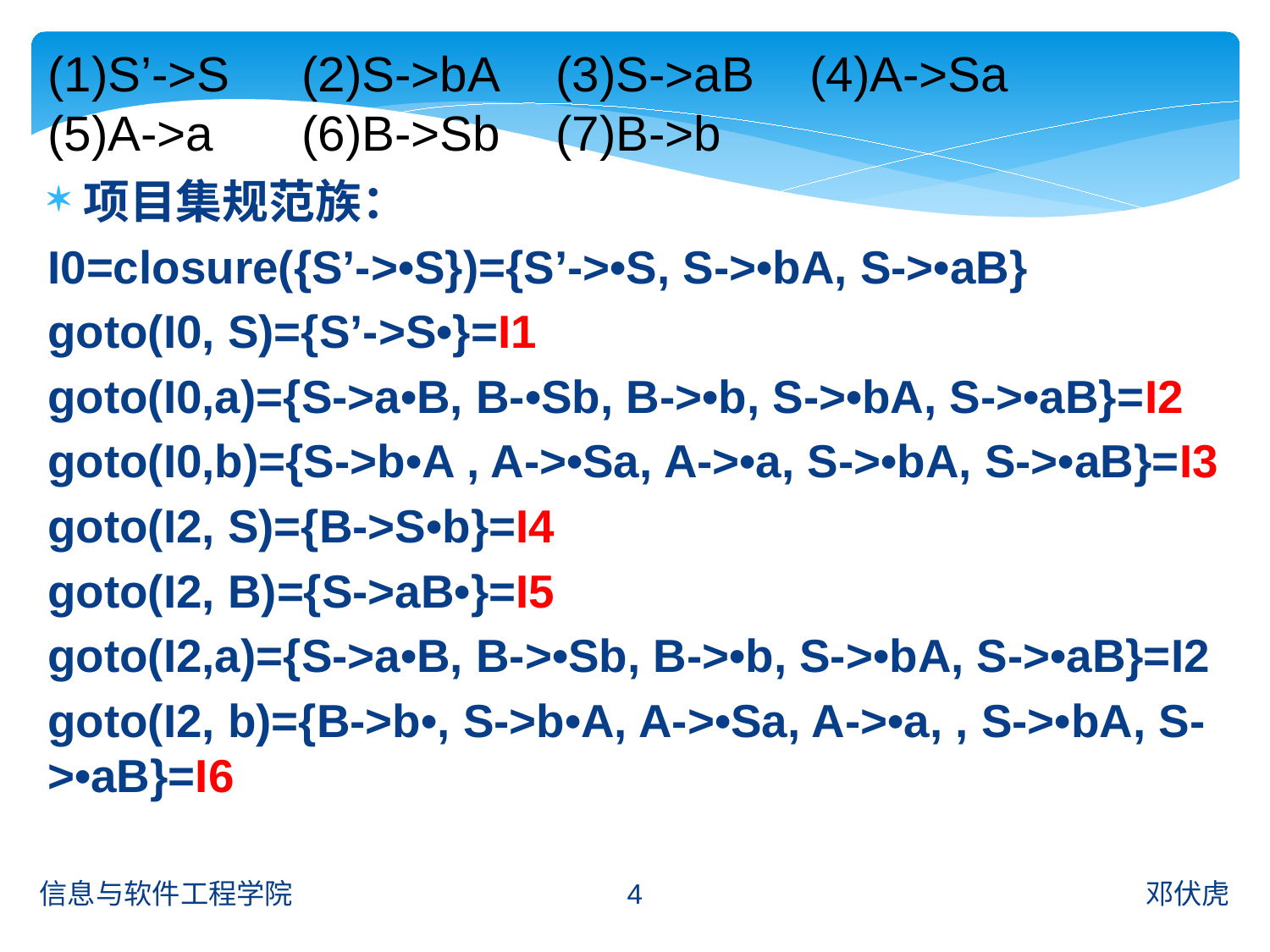

(1)S’->S	(2)S->bA 	(3)S->aB	(4)A->Sa
(5)A->a	(6)B->Sb	(7)B->b

项目集规范族：
I0=closure({S’->•S})={S’->•S, S->•bA, S->•aB}
goto(I0, S)={S’->S•}=I1
goto(I0,a)={S->a•B, B-•Sb, B->•b, S->•bA, S->•aB}=I2
goto(I0,b)={S->b•A , A->•Sa, A->•a, S->•bA, S->•aB}=I3
goto(I2, S)={B->S•b}=I4
goto(I2, B)={S->aB•}=I5
goto(I2,a)={S->a•B, B->•Sb, B->•b, S->•bA, S->•aB}=I2
goto(I2, b)={B->b•, S->b•A, A->•Sa, A->•a, , S->•bA, S->•aB}=I6
4
信息与软件工程学院
邓伏虎